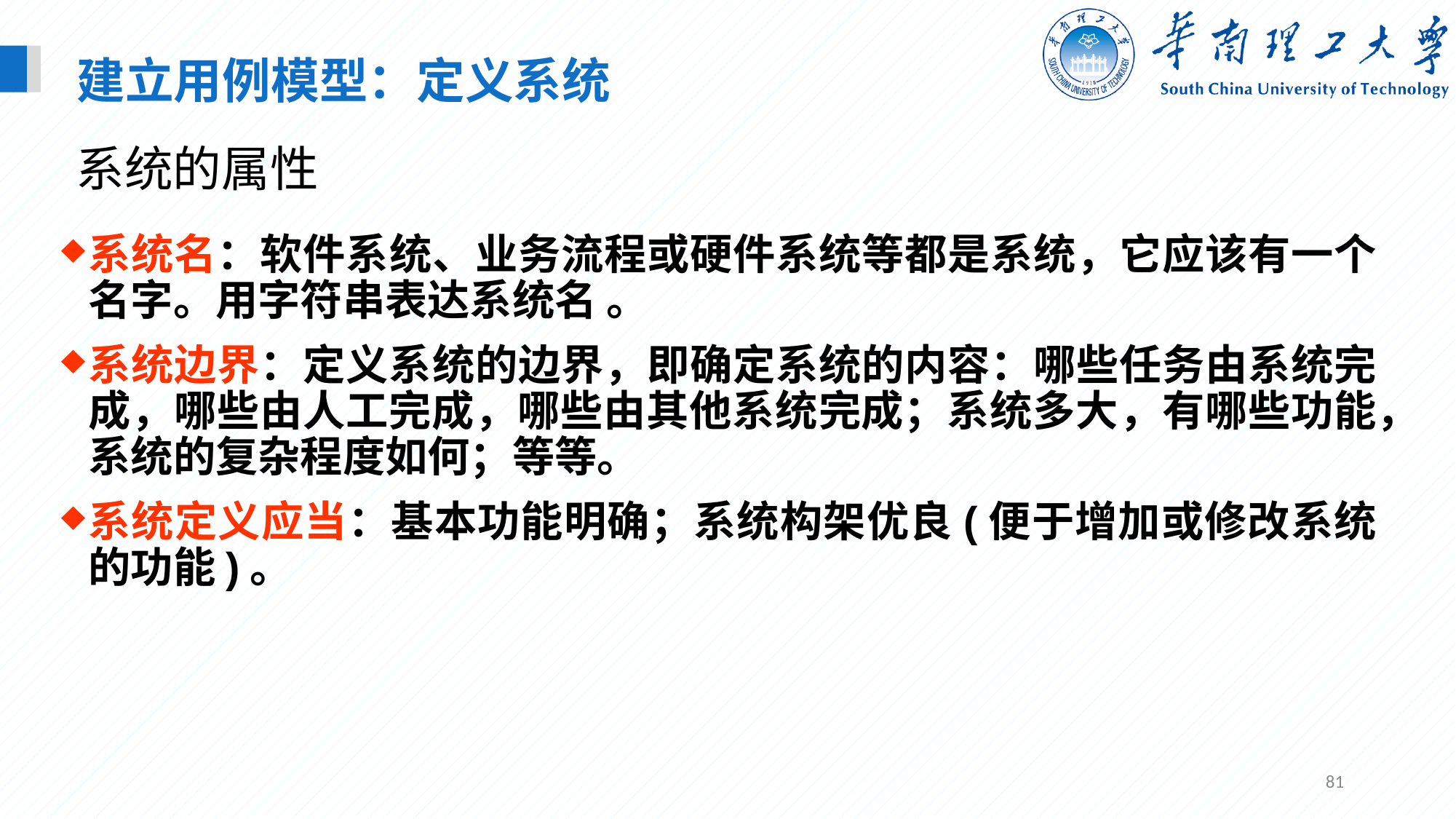

建立用例模型：定义系统
# 系统的属性
系统名：软件系统、业务流程或硬件系统等都是系统，它应该有一个名字。用字符串表达系统名 。
系统边界：定义系统的边界，即确定系统的内容：哪些任务由系统完成，哪些由人工完成，哪些由其他系统完成；系统多大，有哪些功能，系统的复杂程度如何；等等。
系统定义应当：基本功能明确；系统构架优良(便于增加或修改系统的功能)。
81